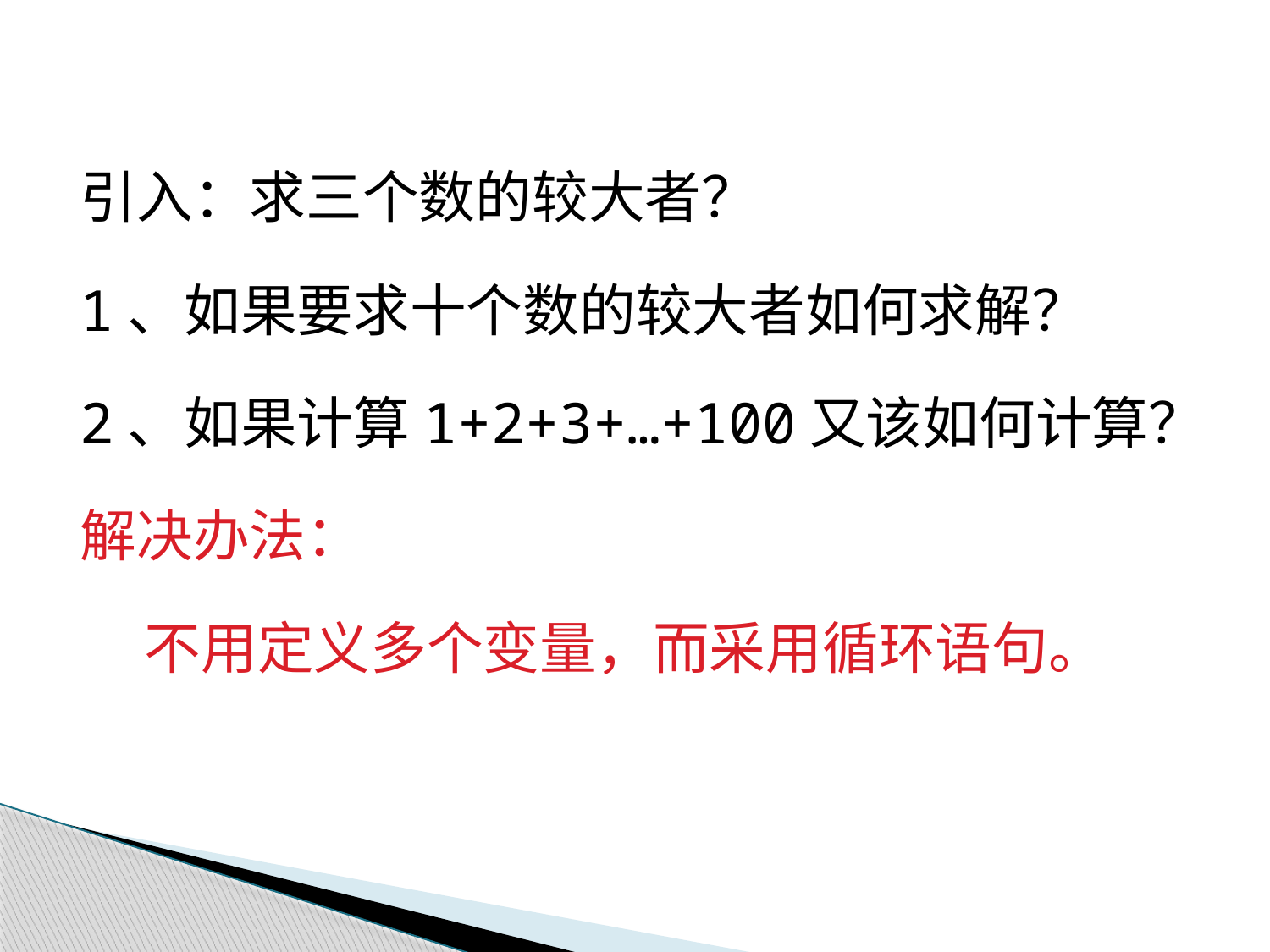

引入：求三个数的较大者？
1、如果要求十个数的较大者如何求解？
2、如果计算1+2+3+…+100又该如何计算？
解决办法：
    不用定义多个变量，而采用循环语句。